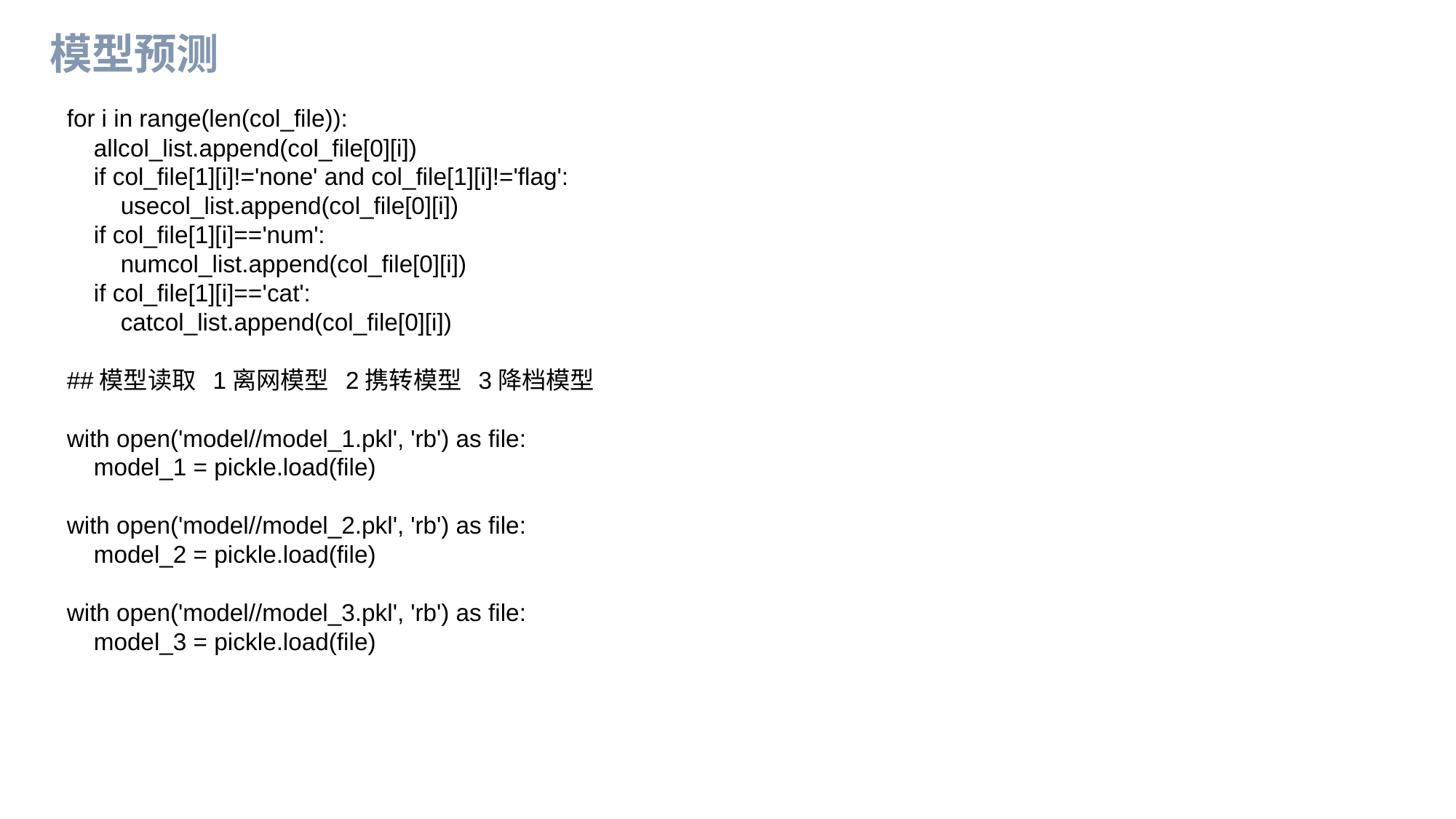

模型预测
for i in range(len(col_file)):
    allcol_list.append(col_file[0][i])
    if col_file[1][i]!='none' and col_file[1][i]!='flag':
        usecol_list.append(col_file[0][i])
    if col_file[1][i]=='num':
        numcol_list.append(col_file[0][i])
    if col_file[1][i]=='cat':
        catcol_list.append(col_file[0][i])

##模型读取  1离网模型  2携转模型  3降档模型

with open('model//model_1.pkl', 'rb') as file:
    model_1 = pickle.load(file)

with open('model//model_2.pkl', 'rb') as file:
    model_2 = pickle.load(file)

with open('model//model_3.pkl', 'rb') as file:
    model_3 = pickle.load(file)